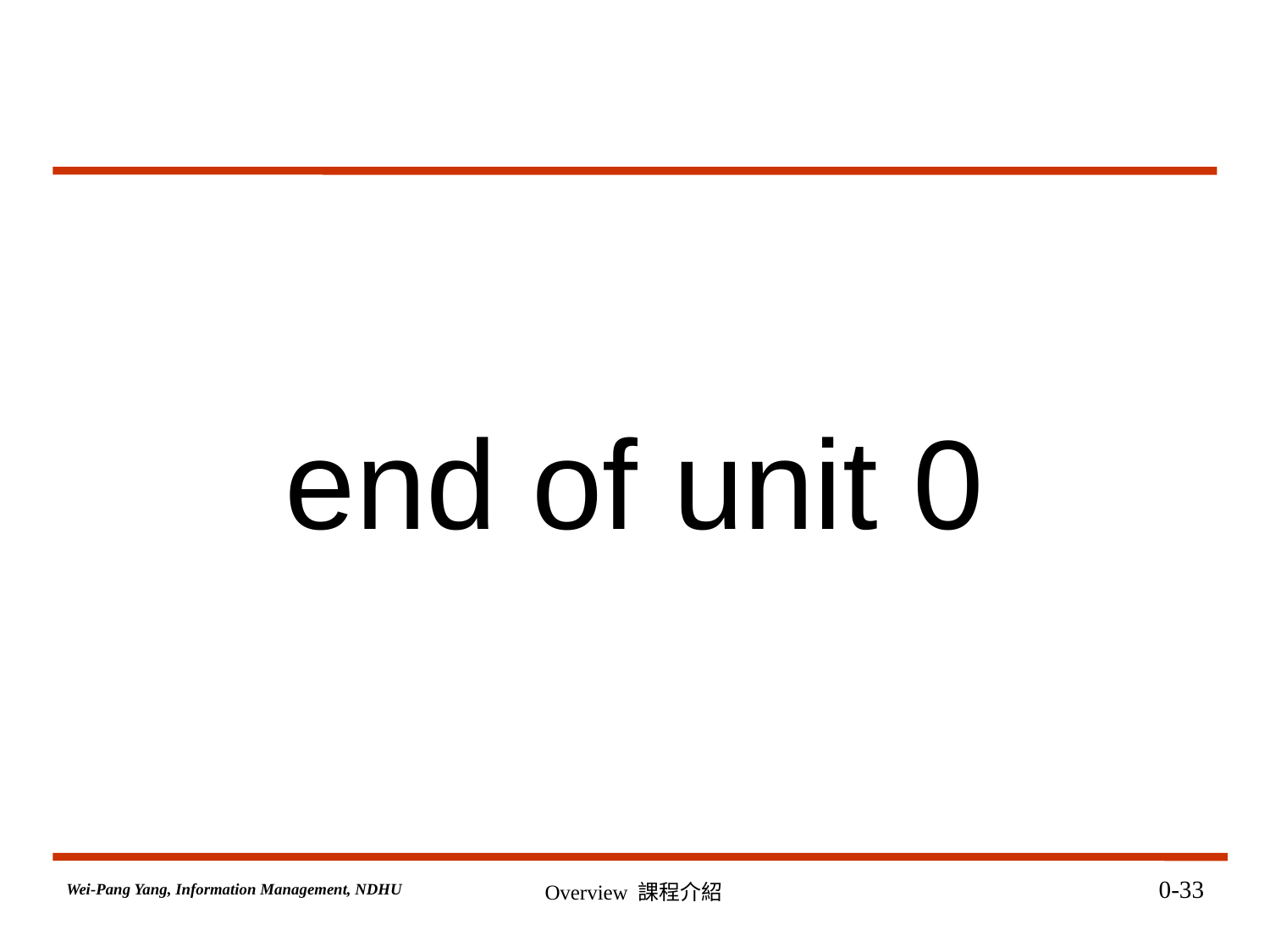

end of unit 0
0-33
Overview 課程介紹